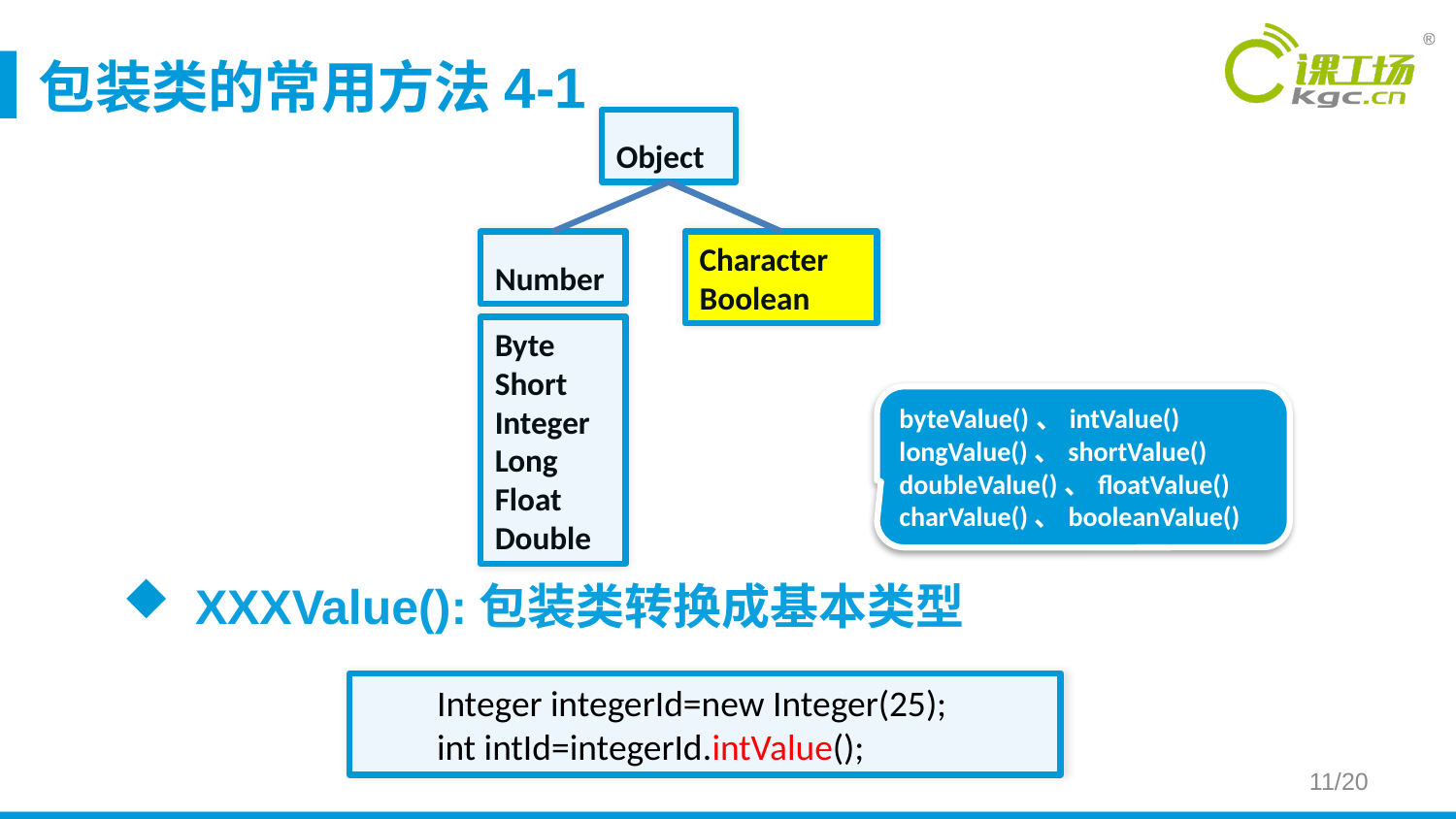

# 包装类的常用方法4-1
Object

XXXValue():包装类转换成基本类型

Number
Character
Boolean
Byte
Short
Integer
Long
Float
Double
byteValue()、intValue()
longValue()、shortValue()
doubleValue()、floatValue()
charValue()、booleanValue()
Integer integerId=new Integer(25);
int intId=integerId.intValue();
11/20